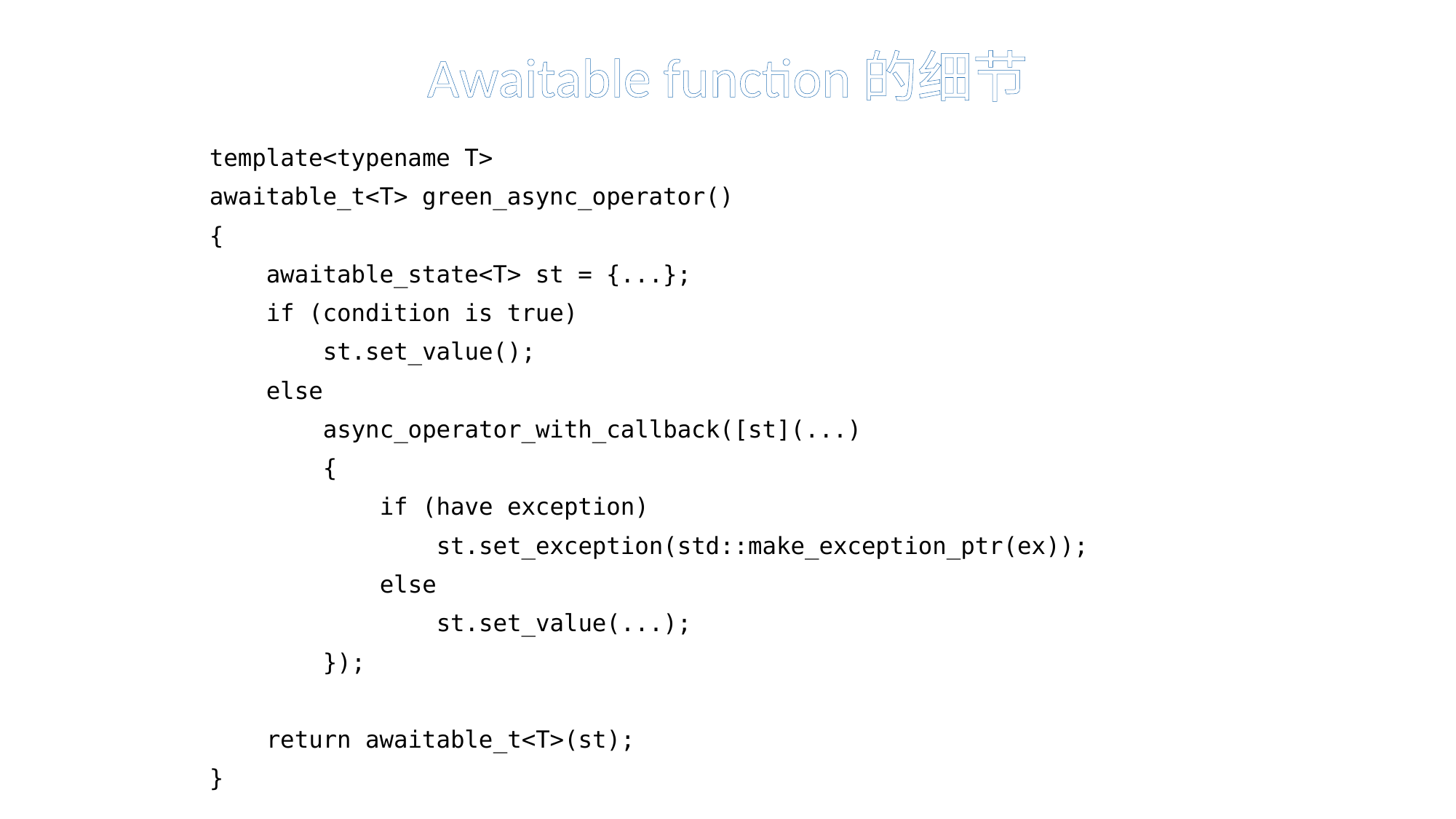

# Awaitable function的细节
template<typename T>
awaitable_t<T> green_async_operator()
{
    awaitable_state<T> st = {...};
    if (condition is true)
        st.set_value();
    else
        async_operator_with_callback([st](...)
        {
            if (have exception)
                st.set_exception(std::make_exception_ptr(ex));
            else
                st.set_value(...);
        });

    return awaitable_t<T>(st);
}